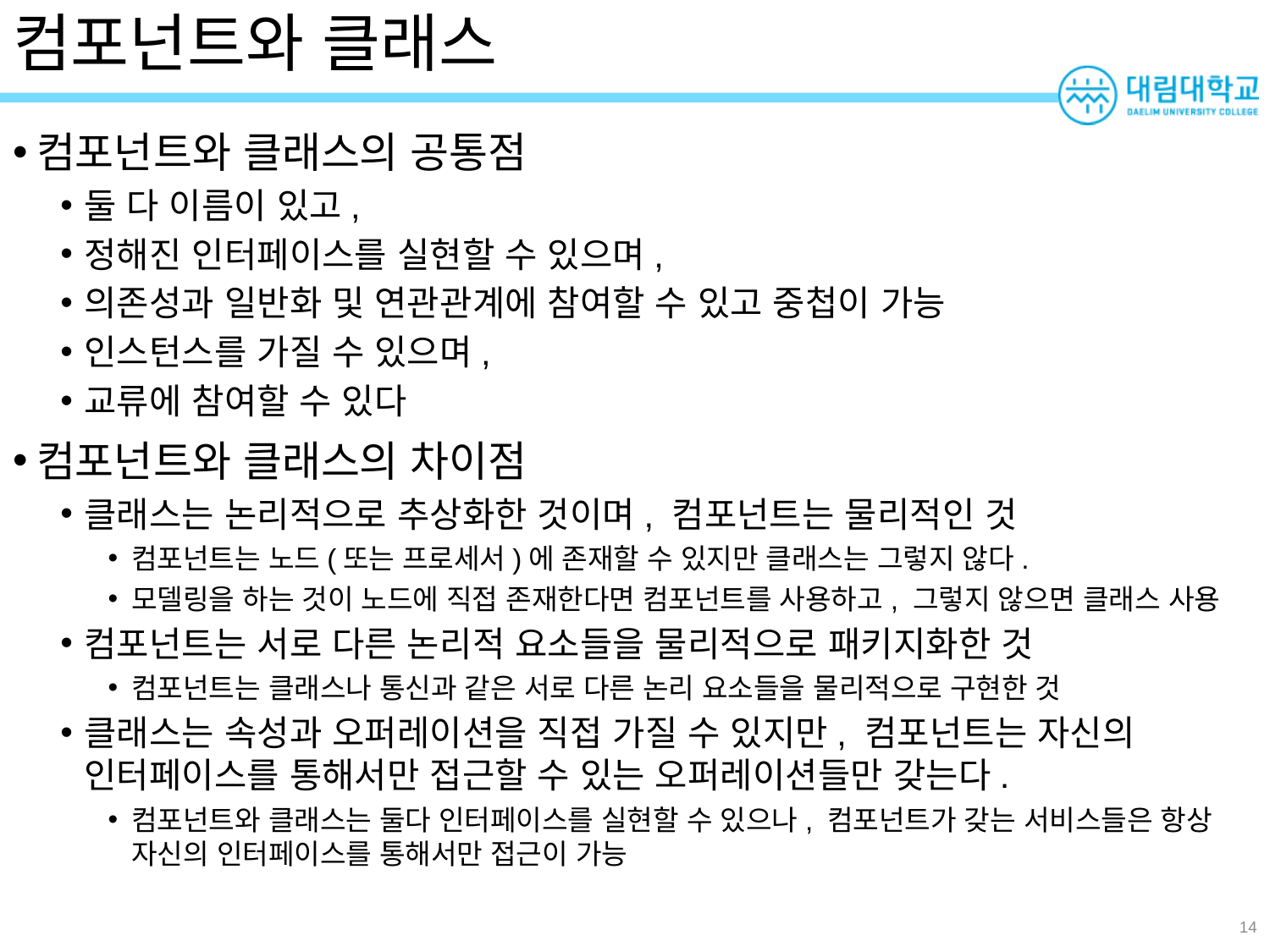

# 컴포넌트와 클래스
컴포넌트와 클래스의 공통점
둘 다 이름이 있고,
정해진 인터페이스를 실현할 수 있으며,
의존성과 일반화 및 연관관계에 참여할 수 있고 중첩이 가능
인스턴스를 가질 수 있으며,
교류에 참여할 수 있다
컴포넌트와 클래스의 차이점
클래스는 논리적으로 추상화한 것이며, 컴포넌트는 물리적인 것
컴포넌트는 노드(또는 프로세서)에 존재할 수 있지만 클래스는 그렇지 않다.
모델링을 하는 것이 노드에 직접 존재한다면 컴포넌트를 사용하고, 그렇지 않으면 클래스 사용
컴포넌트는 서로 다른 논리적 요소들을 물리적으로 패키지화한 것
컴포넌트는 클래스나 통신과 같은 서로 다른 논리 요소들을 물리적으로 구현한 것
클래스는 속성과 오퍼레이션을 직접 가질 수 있지만, 컴포넌트는 자신의 인터페이스를 통해서만 접근할 수 있는 오퍼레이션들만 갖는다.
컴포넌트와 클래스는 둘다 인터페이스를 실현할 수 있으나, 컴포넌트가 갖는 서비스들은 항상 자신의 인터페이스를 통해서만 접근이 가능
14